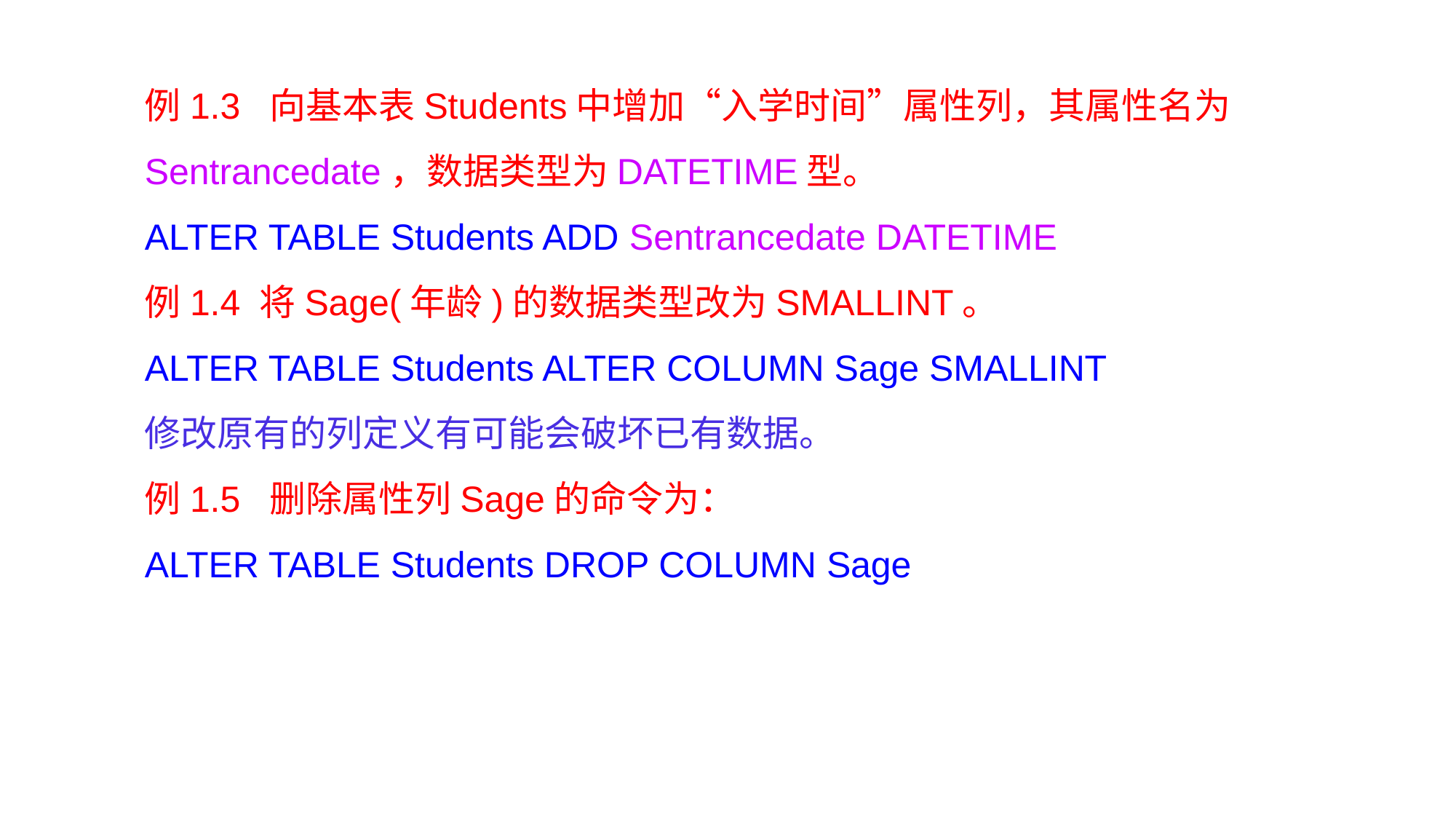

例1.3  向基本表Students中增加“入学时间”属性列，其属性名为Sentrancedate，数据类型为DATETIME型。
ALTER TABLE Students ADD Sentrancedate DATETIME
例1.4 将Sage(年龄)的数据类型改为SMALLINT。
ALTER TABLE Students ALTER COLUMN Sage SMALLINT
修改原有的列定义有可能会破坏已有数据。
例1.5  删除属性列Sage的命令为：
ALTER TABLE Students DROP COLUMN Sage